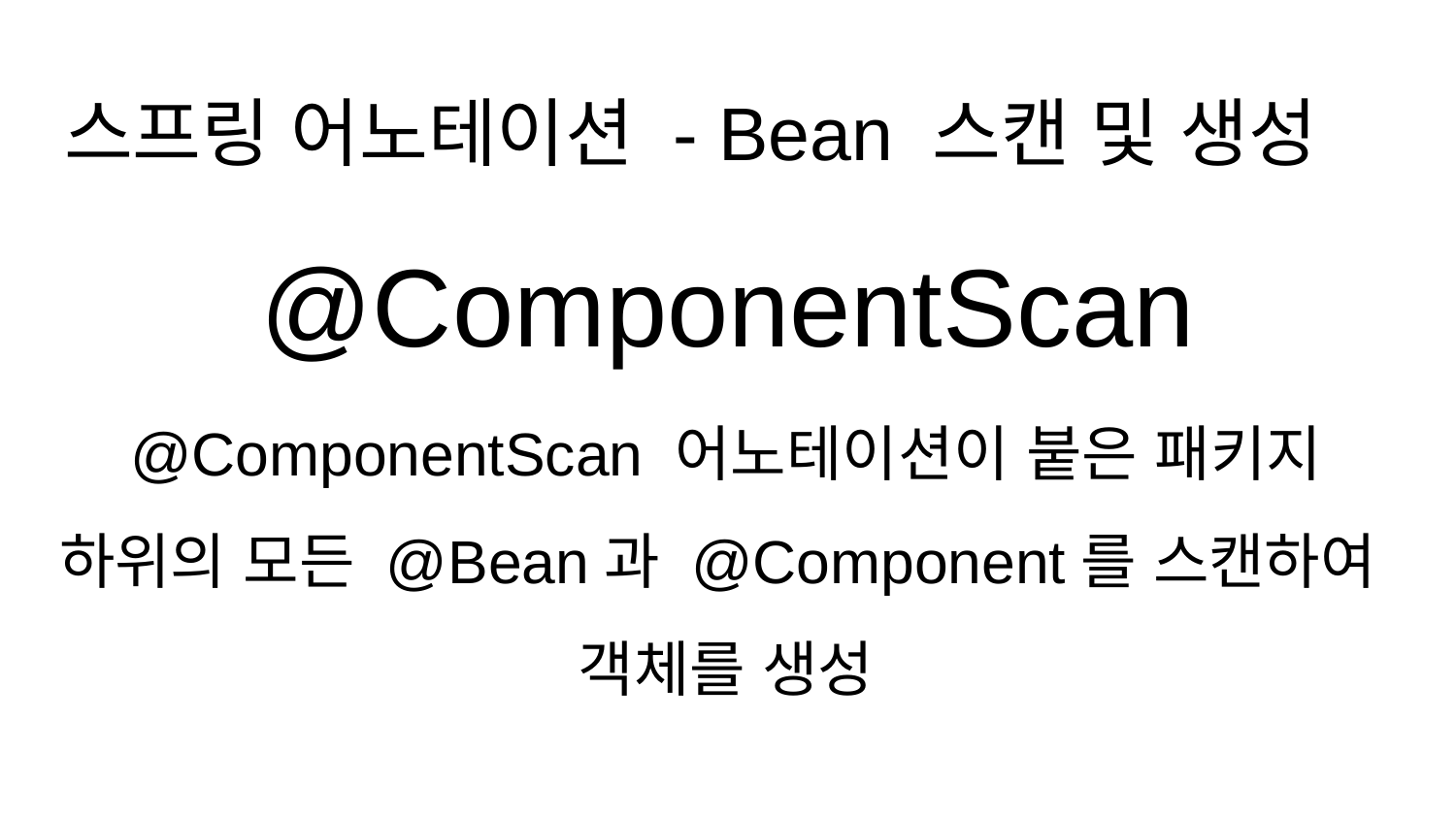

# 스프링 어노테이션 - Bean 스캔 및 생성
@ComponentScan
@ComponentScan 어노테이션이 붙은 패키지
하위의 모든 @Bean과 @Component를 스캔하여
객체를 생성